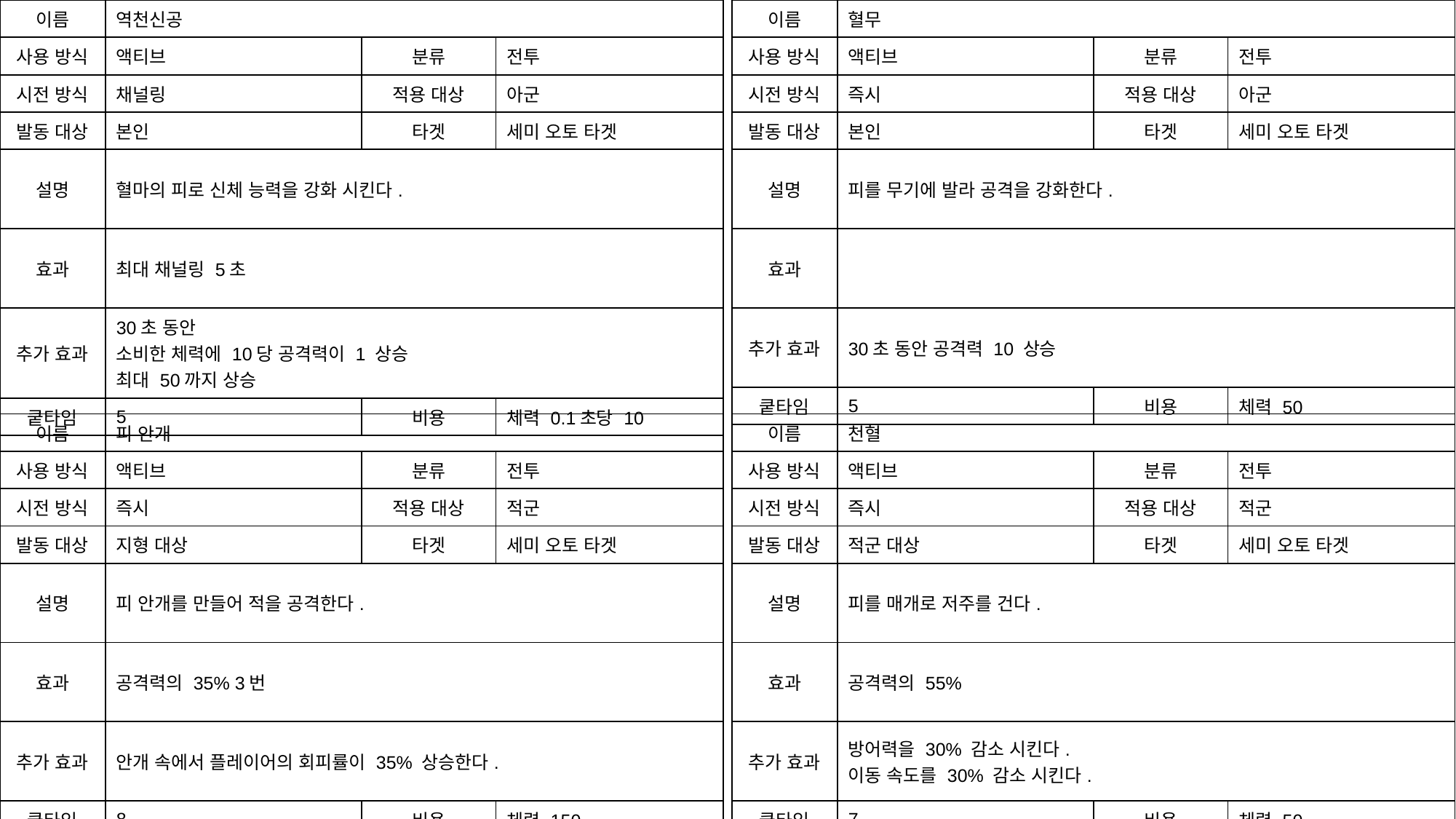

| 이름 | 역천신공 |  |  |
| --- | --- | --- | --- |
| 사용 방식 | 액티브 | 분류 | 전투 |
| 시전 방식 | 채널링 | 적용 대상 | 아군 |
| 발동 대상 | 본인 | 타겟 | 세미 오토 타겟 |
| 설명 | 혈마의 피로 신체 능력을 강화 시킨다. |  |  |
| 효과 | 최대 채널링 5초 |  |  |
| 추가 효과 | 30초 동안 소비한 체력에 10당 공격력이 1 상승 최대 50까지 상승 |  |  |
| 쿹타임 | 5 | 비용 | 체력 0.1초당 10 |
| 이름 | 혈무 |  |  |
| --- | --- | --- | --- |
| 사용 방식 | 액티브 | 분류 | 전투 |
| 시전 방식 | 즉시 | 적용 대상 | 아군 |
| 발동 대상 | 본인 | 타겟 | 세미 오토 타겟 |
| 설명 | 피를 무기에 발라 공격을 강화한다. |  |  |
| 효과 |  |  |  |
| 추가 효과 | 30초 동안 공격력 10 상승 |  |  |
| 쿹타임 | 5 | 비용 | 체력 50 |
| 이름 | 피 안개 |  |  |
| --- | --- | --- | --- |
| 사용 방식 | 액티브 | 분류 | 전투 |
| 시전 방식 | 즉시 | 적용 대상 | 적군 |
| 발동 대상 | 지형 대상 | 타겟 | 세미 오토 타겟 |
| 설명 | 피 안개를 만들어 적을 공격한다. |  |  |
| 효과 | 공격력의 35% 3번 |  |  |
| 추가 효과 | 안개 속에서 플레이어의 회피률이 35% 상승한다. |  |  |
| 쿹타임 | 8 | 비용 | 체력 150 |
| 이름 | 천혈 |  |  |
| --- | --- | --- | --- |
| 사용 방식 | 액티브 | 분류 | 전투 |
| 시전 방식 | 즉시 | 적용 대상 | 적군 |
| 발동 대상 | 적군 대상 | 타겟 | 세미 오토 타겟 |
| 설명 | 피를 매개로 저주를 건다. |  |  |
| 효과 | 공격력의 55% |  |  |
| 추가 효과 | 방어력을 30% 감소 시킨다. 이동 속도를 30% 감소 시킨다. |  |  |
| 쿹타임 | 7 | 비용 | 체력 50 |